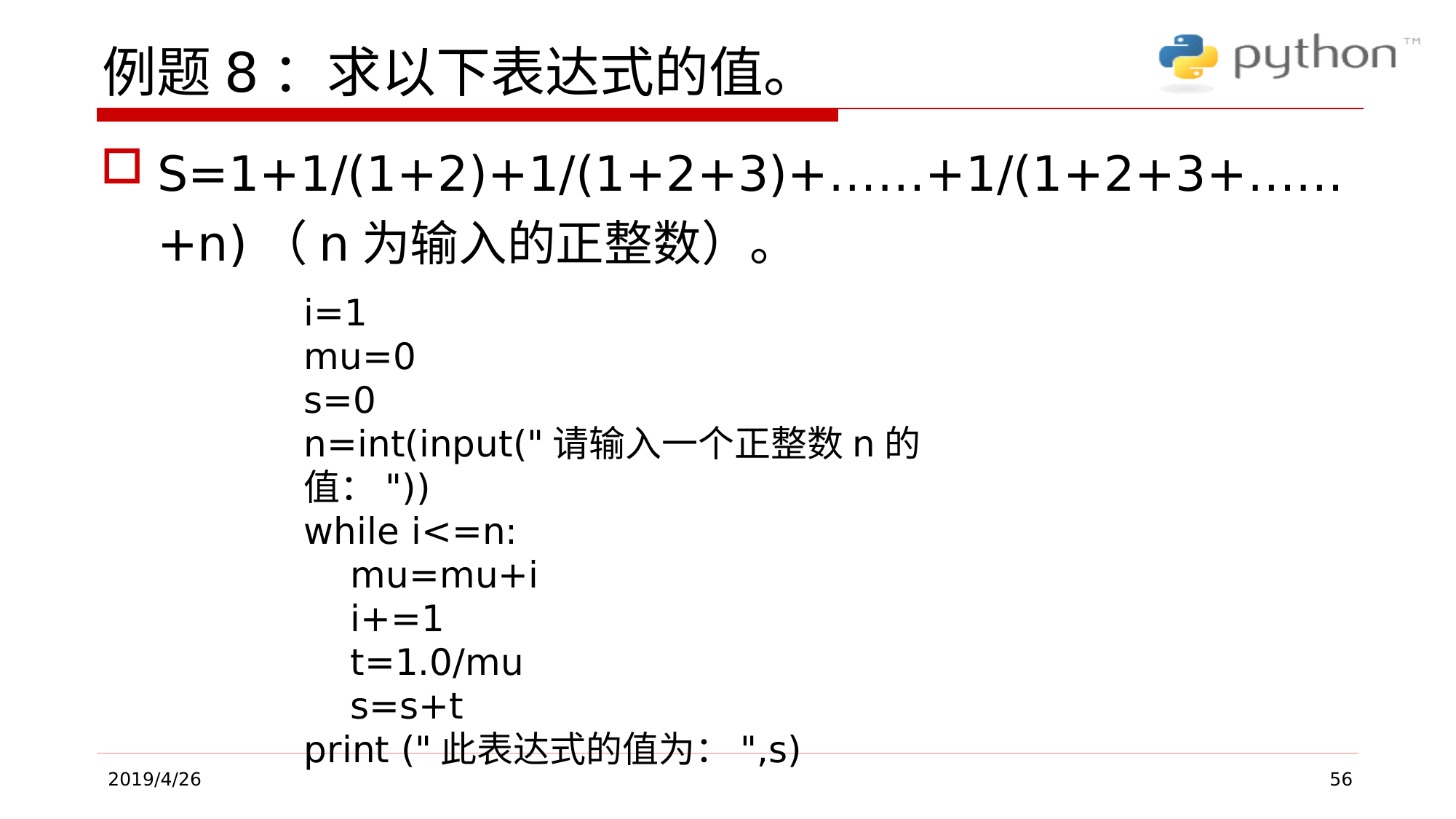

# 例题8：求以下表达式的值。
S=1+1/(1+2)+1/(1+2+3)+……+1/(1+2+3+……+n)（n为输入的正整数）。
i=1
mu=0
s=0
n=int(input("请输入一个正整数n的值："))
while i<=n:
    mu=mu+i
    i+=1
    t=1.0/mu
    s=s+t
print ("此表达式的值为：",s)
56
2019/4/26